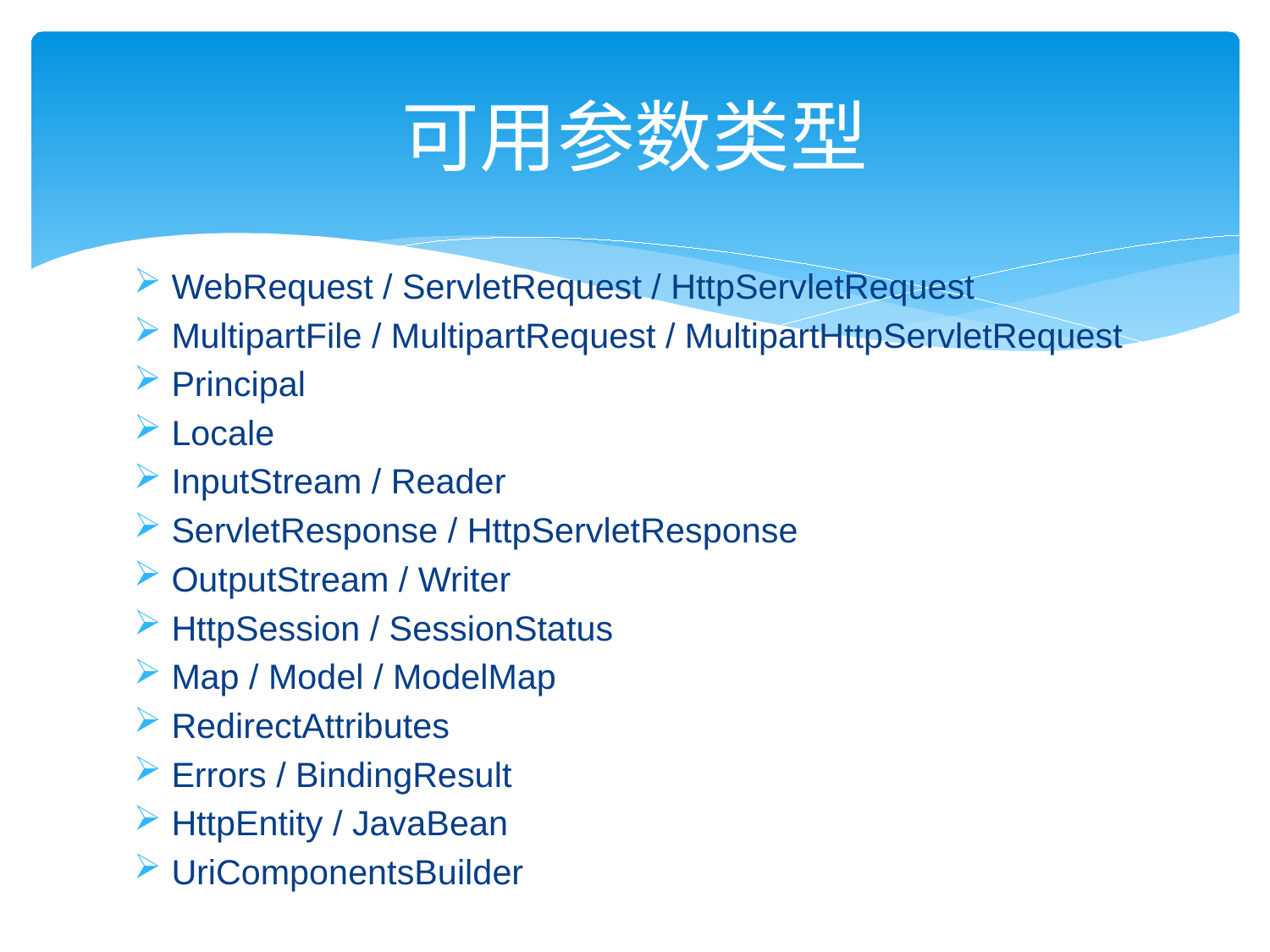

# 可用参数类型
WebRequest / ServletRequest / HttpServletRequest
MultipartFile / MultipartRequest / MultipartHttpServletRequest
Principal
Locale
InputStream / Reader
ServletResponse / HttpServletResponse
OutputStream / Writer
HttpSession / SessionStatus
Map / Model / ModelMap
RedirectAttributes
Errors / BindingResult
HttpEntity / JavaBean
UriComponentsBuilder